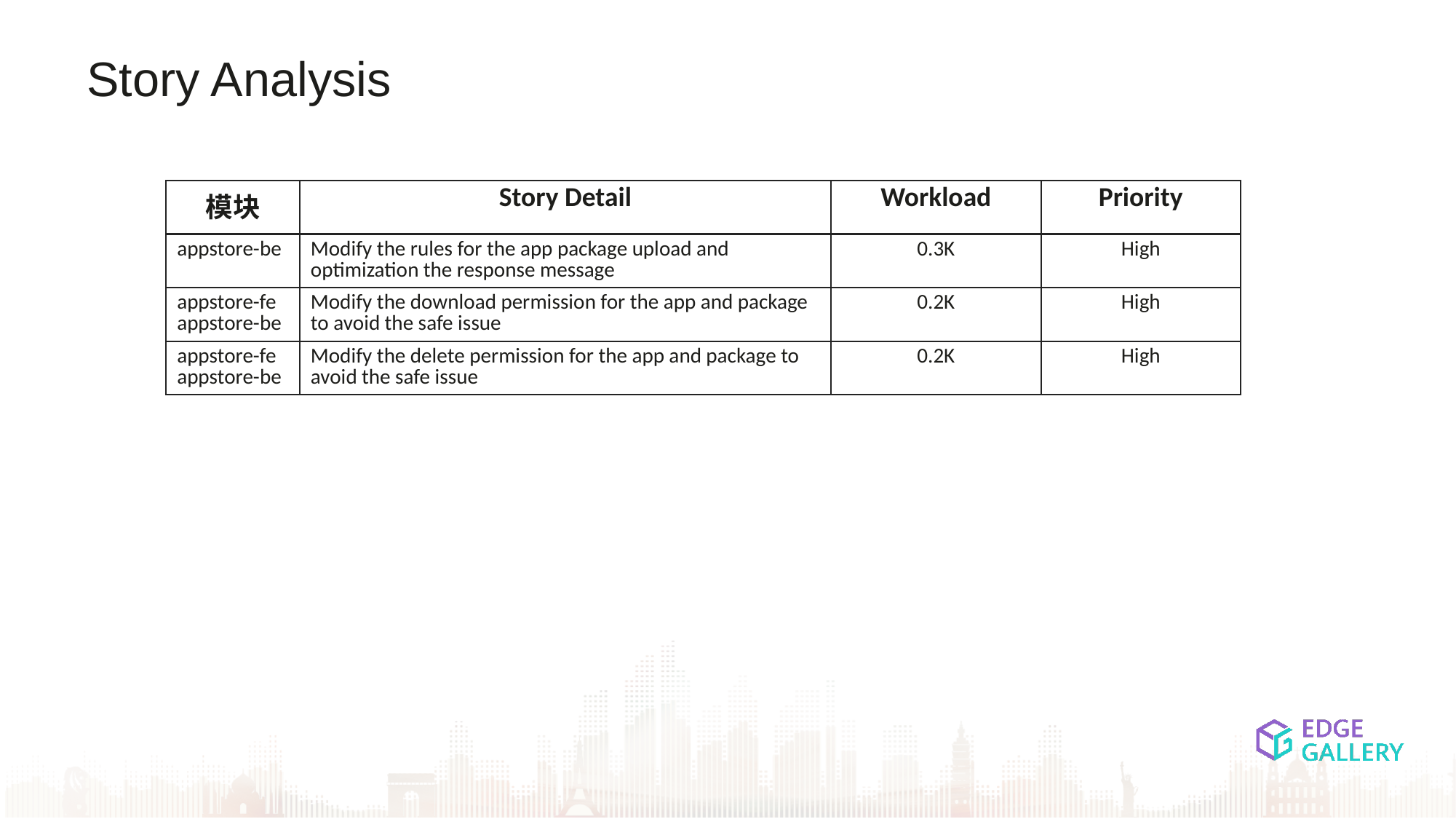

Story Analysis
| 模块 | Story Detail | Workload | Priority |
| --- | --- | --- | --- |
| appstore-be | Modify the rules for the app package upload and optimization the response message | 0.3K | High |
| appstore-fe appstore-be | Modify the download permission for the app and package to avoid the safe issue | 0.2K | High |
| appstore-fe appstore-be | Modify the delete permission for the app and package to avoid the safe issue | 0.2K | High |